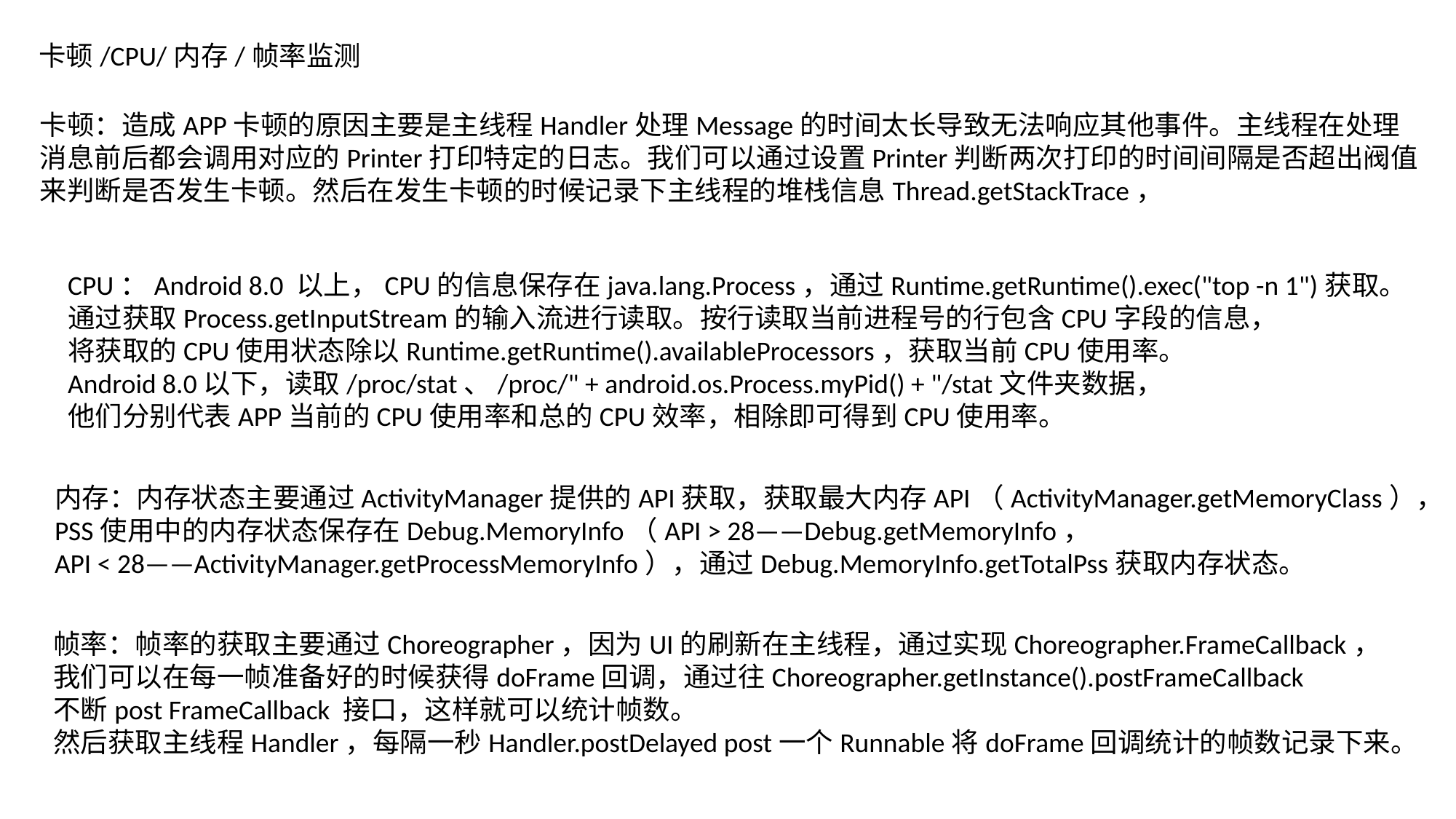

卡顿/CPU/内存/帧率监测
卡顿：造成APP卡顿的原因主要是主线程Handler处理Message的时间太长导致无法响应其他事件。主线程在处理
消息前后都会调用对应的Printer打印特定的日志。我们可以通过设置Printer判断两次打印的时间间隔是否超出阀值
来判断是否发生卡顿。然后在发生卡顿的时候记录下主线程的堆栈信息Thread.getStackTrace，
CPU：Android 8.0 以上，CPU的信息保存在java.lang.Process，通过Runtime.getRuntime().exec("top -n 1")获取。
通过获取Process.getInputStream的输入流进行读取。按行读取当前进程号的行包含CPU字段的信息，
将获取的CPU使用状态除以Runtime.getRuntime().availableProcessors，获取当前CPU使用率。
Android 8.0以下，读取/proc/stat、/proc/" + android.os.Process.myPid() + "/stat文件夹数据，
他们分别代表APP当前的CPU使用率和总的CPU效率，相除即可得到CPU使用率。
内存：内存状态主要通过ActivityManager提供的API获取，获取最大内存API（ActivityManager.getMemoryClass），
PSS使用中的内存状态保存在Debug.MemoryInfo（API > 28——Debug.getMemoryInfo，
API < 28——ActivityManager.getProcessMemoryInfo），通过Debug.MemoryInfo.getTotalPss获取内存状态。
帧率：帧率的获取主要通过Choreographer，因为UI的刷新在主线程，通过实现Choreographer.FrameCallback，
我们可以在每一帧准备好的时候获得doFrame回调，通过往Choreographer.getInstance().postFrameCallback
不断post FrameCallback 接口，这样就可以统计帧数。
然后获取主线程Handler，每隔一秒Handler.postDelayed post一个Runnable将doFrame回调统计的帧数记录下来。